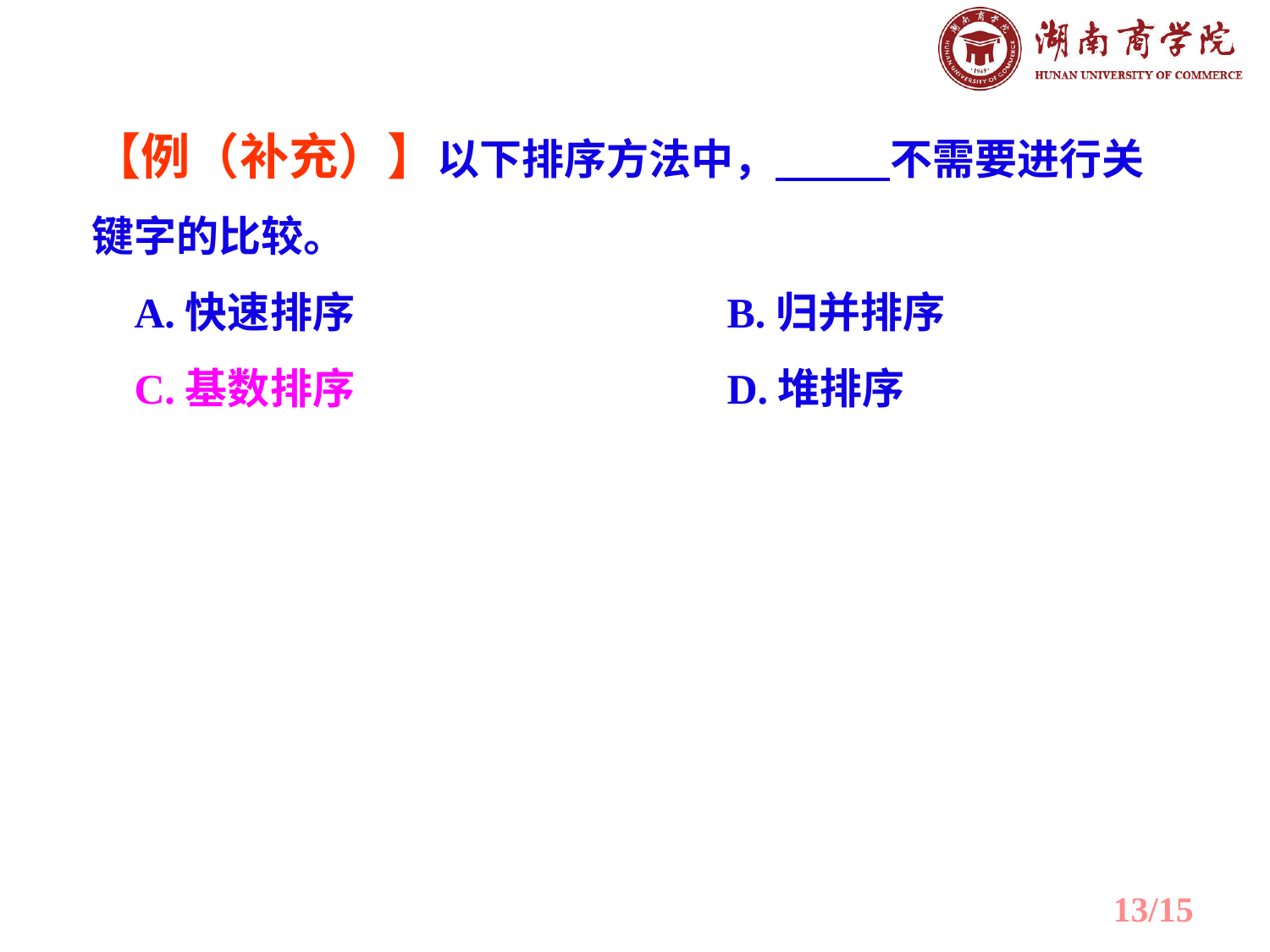

【例（补充）】以下排序方法中，            不需要进行关键字的比较。
    A.快速排序			B.归并排序
    C.基数排序			D.堆排序
13/15